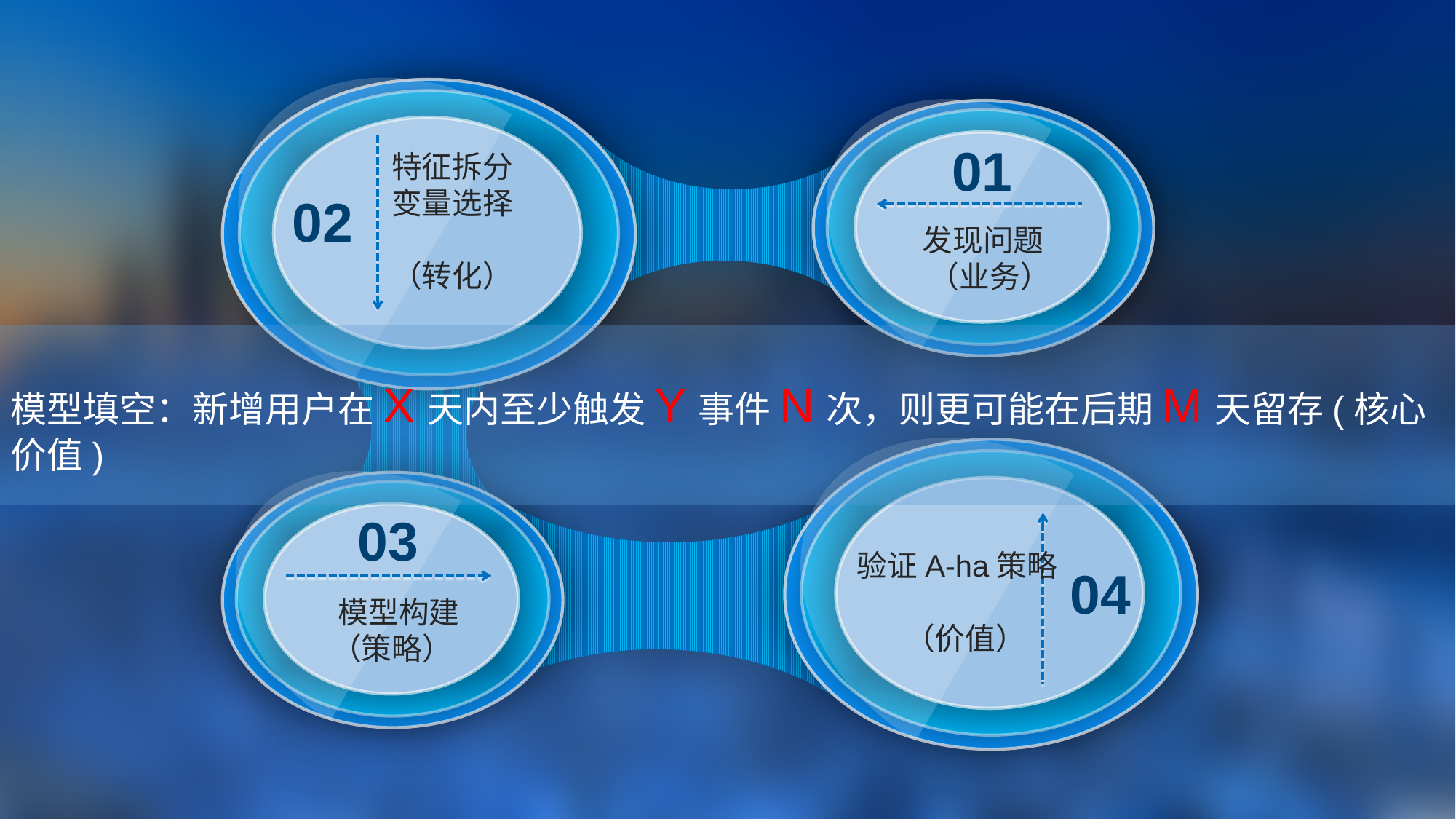

特征拆分
变量选择

（转化）
01
02
     发现问题
      （业务）

模型填空：新增用户在X天内至少触发Y事件N次，则更可能在后期M天留存(核心价值)

03
验证A-ha策略

      （价值）
04
模型构建
      （策略）